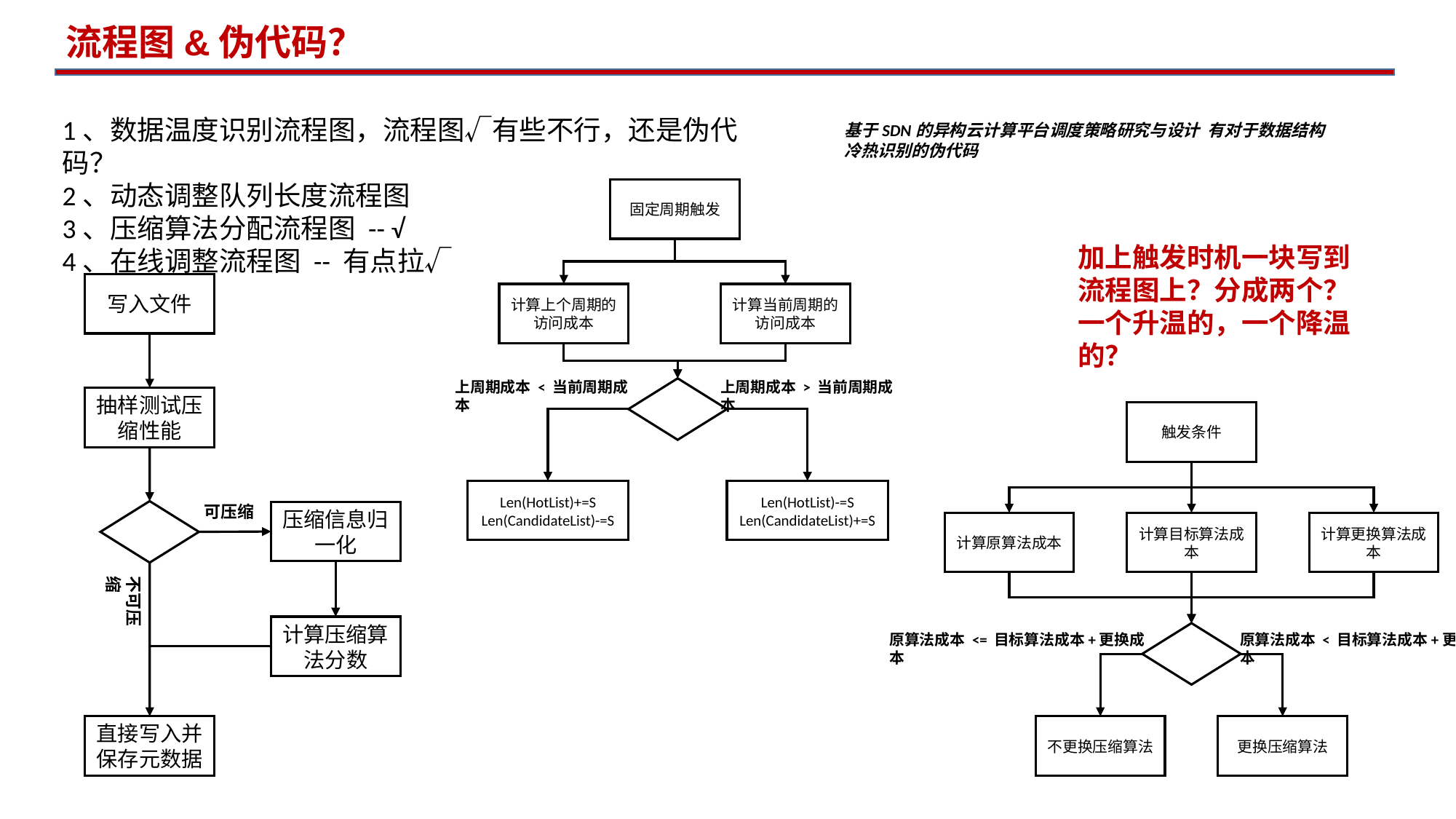

流程图&伪代码？

1、数据温度识别流程图，流程图√有些不行，还是伪代码？
2、动态调整队列长度流程图
3、压缩算法分配流程图 -- √
4、在线调整流程图 -- 有点拉√
基于SDN的异构云计算平台调度策略研究与设计  有对于数据结构冷热识别的伪代码
固定周期触发
计算上个周期的访问成本
计算当前周期的访问成本
上周期成本 < 当前周期成本
上周期成本 > 当前周期成本

Len(HotList)+=S
Len(CandidateList)-=S
Len(HotList)-=S
Len(CandidateList)+=S
加上触发时机一块写到流程图上？分成两个？一个升温的，一个降温的？
写入文件
抽样测试压缩性能
可压缩

压缩信息归一化
不可压缩
计算压缩算法分数
直接写入并保存元数据
触发条件
计算原算法成本
计算目标算法成本
计算更换算法成本

原算法成本 <= 目标算法成本+更换成本
原算法成本 < 目标算法成本+更换成本
更换压缩算法
不更换压缩算法